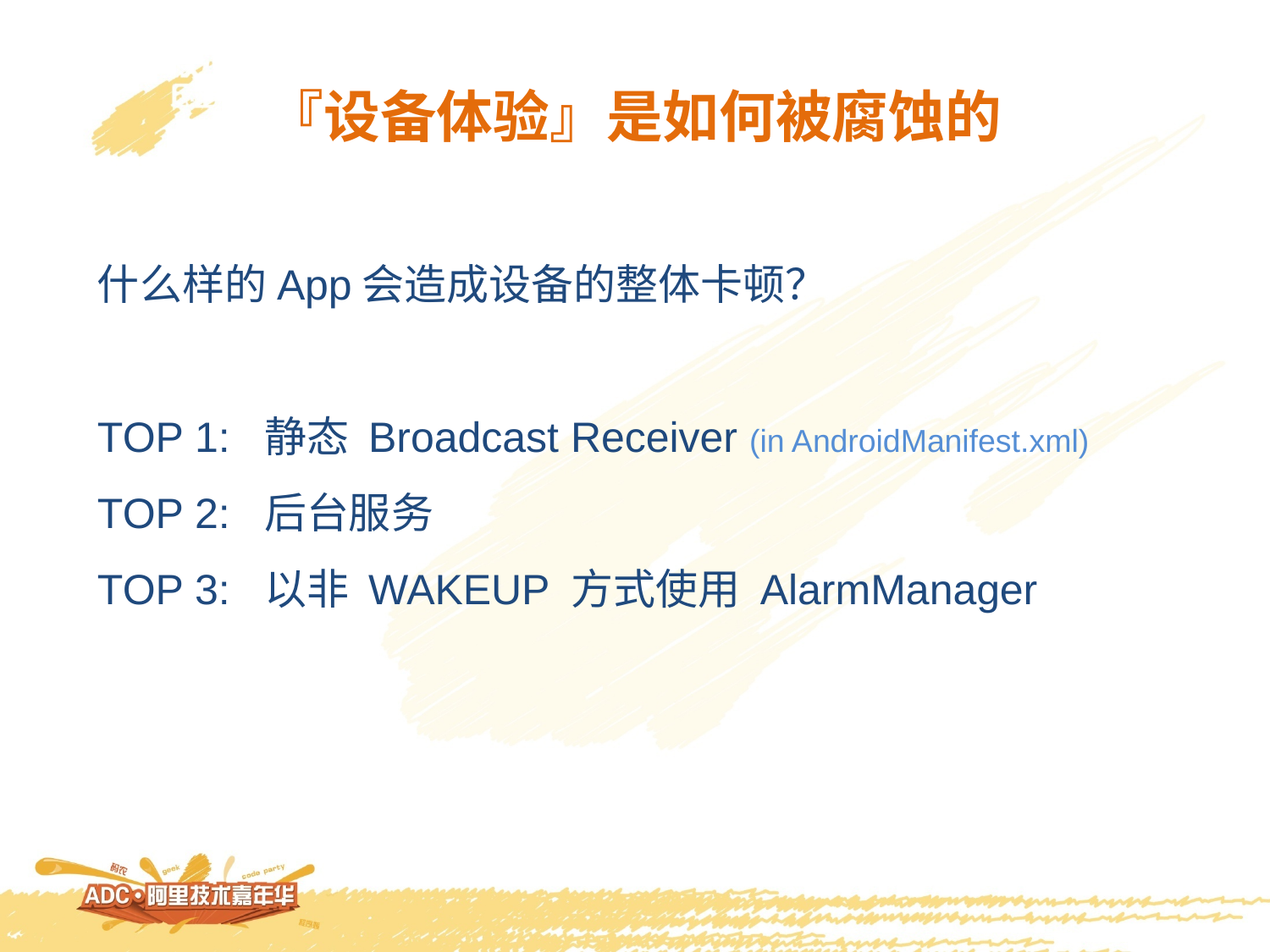

『设备体验』是如何被腐蚀的
什么样的App会造成设备的整体卡顿？

TOP 1:  静态 Broadcast Receiver (in AndroidManifest.xml)
TOP 2:  后台服务
TOP 3:  以非 WAKEUP 方式使用 AlarmManager